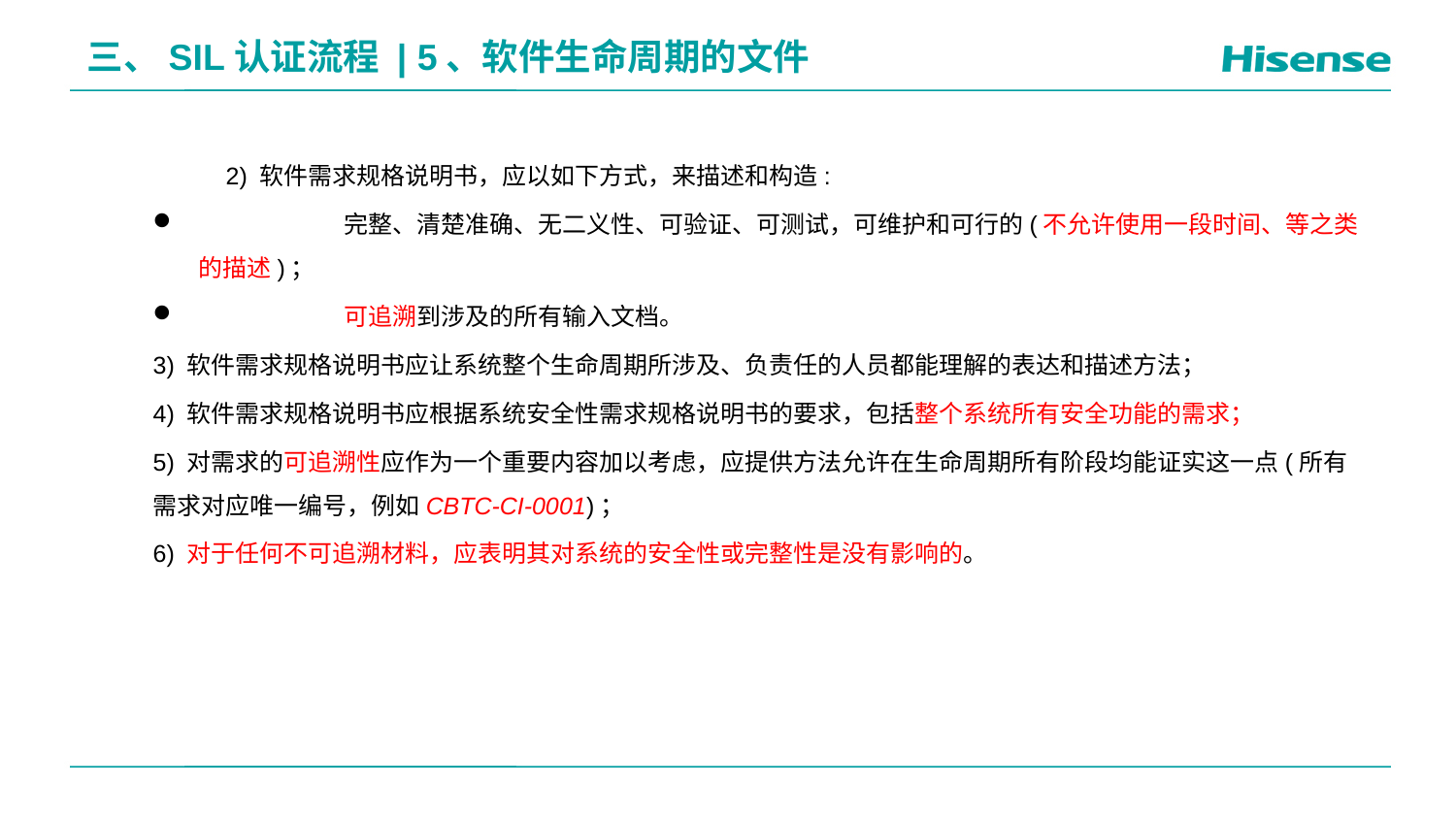

三、SIL认证流程 | 5、软件生命周期的文件
	2) 软件需求规格说明书，应以如下方式，来描述和构造:
	完整、清楚准确、无二义性、可验证、可测试，可维护和可行的(不允许使用一段时间、等之类的描述)；
	可追溯到涉及的所有输入文档。
3) 软件需求规格说明书应让系统整个生命周期所涉及、负责任的人员都能理解的表达和描述方法；
4) 软件需求规格说明书应根据系统安全性需求规格说明书的要求，包括整个系统所有安全功能的需求；
5) 对需求的可追溯性应作为一个重要内容加以考虑，应提供方法允许在生命周期所有阶段均能证实这一点(所有需求对应唯一编号，例如CBTC-CI-0001)；
6) 对于任何不可追溯材料，应表明其对系统的安全性或完整性是没有影响的。